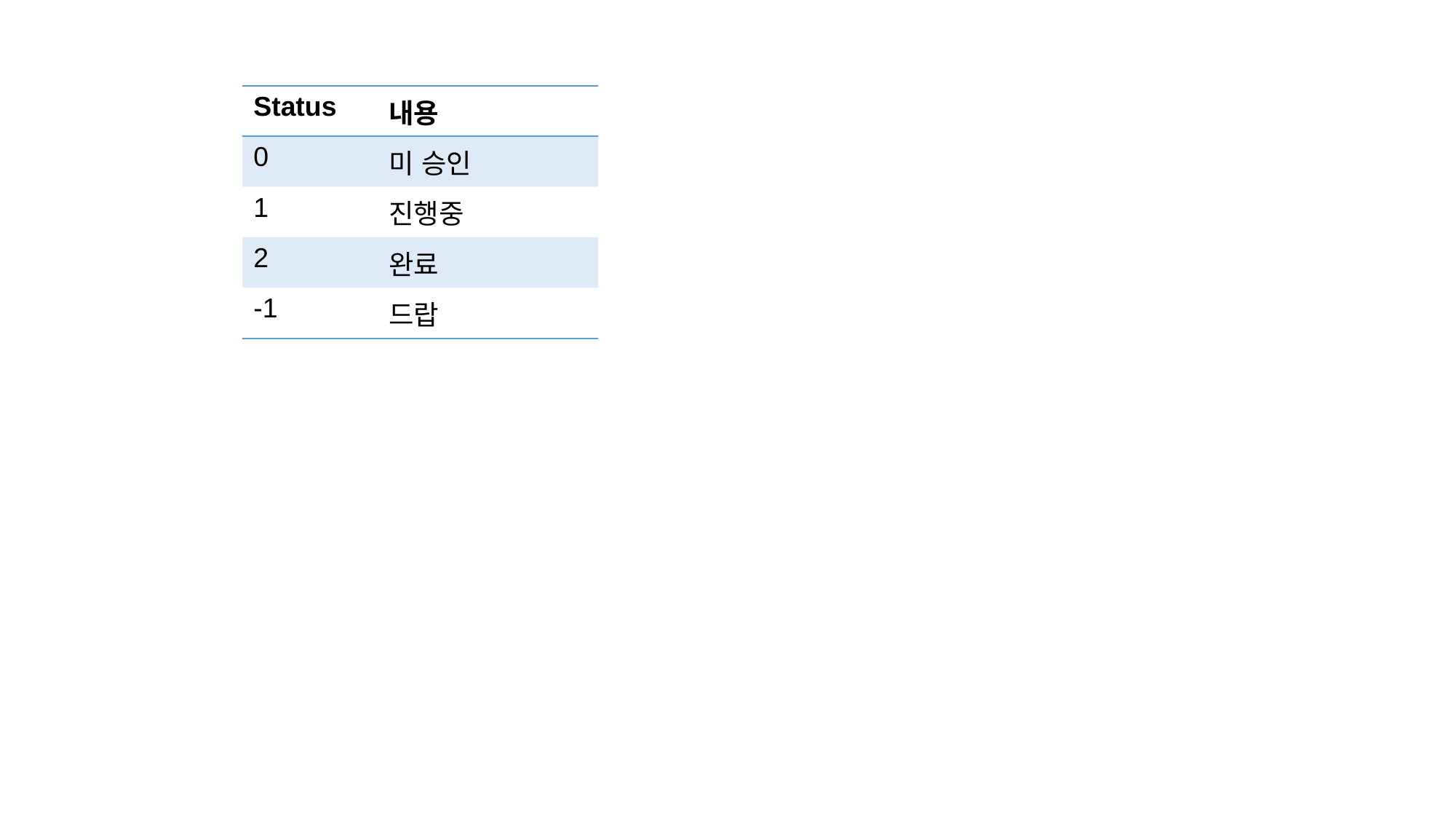

| Status | 내용 |
| --- | --- |
| 0 | 미 승인 |
| 1 | 진행중 |
| 2 | 완료 |
| -1 | 드랍 |